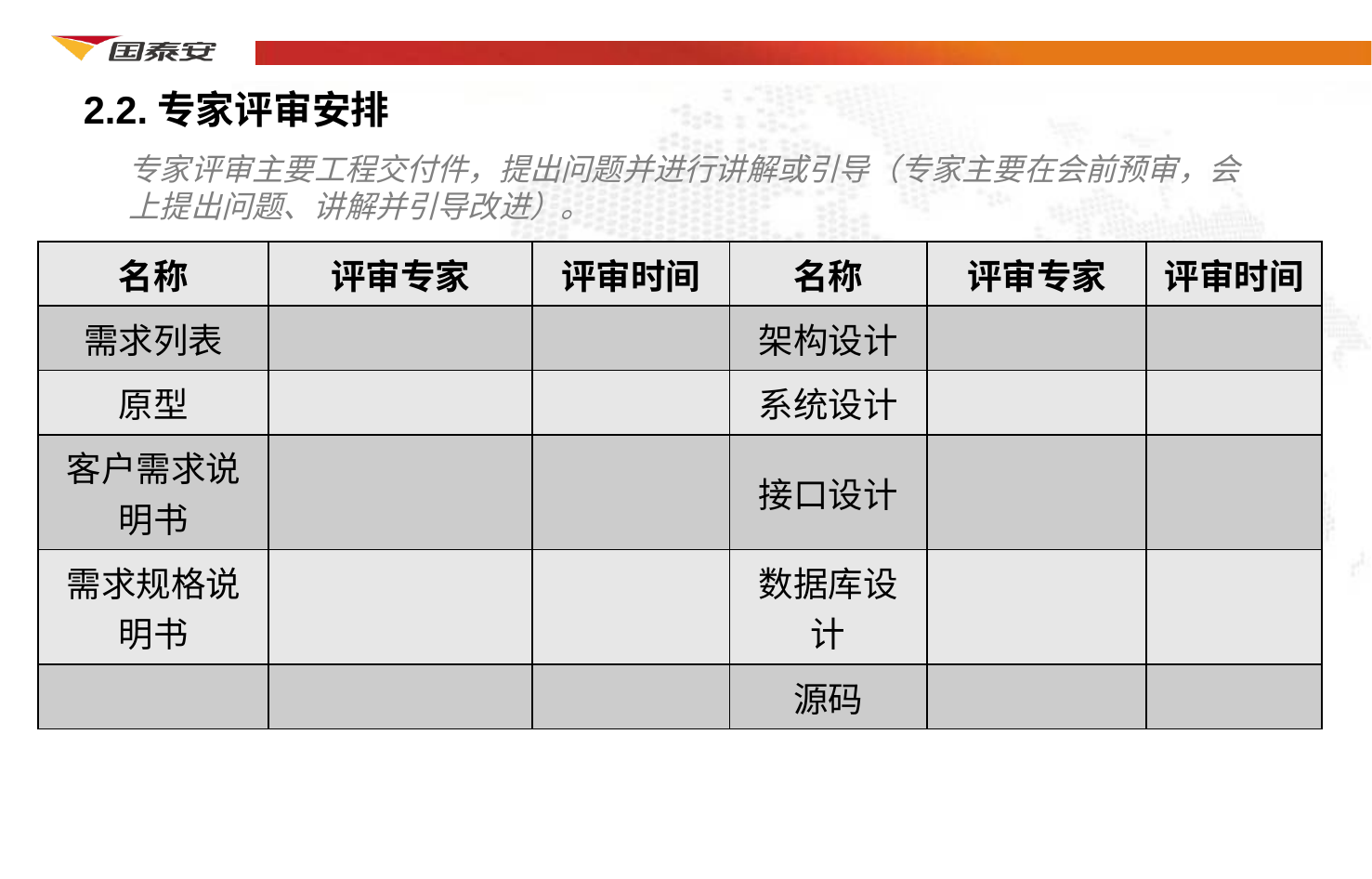

# 2.2.专家评审安排
专家评审主要工程交付件，提出问题并进行讲解或引导（专家主要在会前预审，会上提出问题、讲解并引导改进）。
| 名称 | 评审专家 | 评审时间 | 名称 | 评审专家 | 评审时间 |
| --- | --- | --- | --- | --- | --- |
| 需求列表 |  |  | 架构设计 |  |  |
| 原型 |  |  | 系统设计 |  |  |
| 客户需求说明书 |  |  | 接口设计 |  |  |
| 需求规格说明书 |  |  | 数据库设计 |  |  |
|  |  |  | 源码 |  |  |